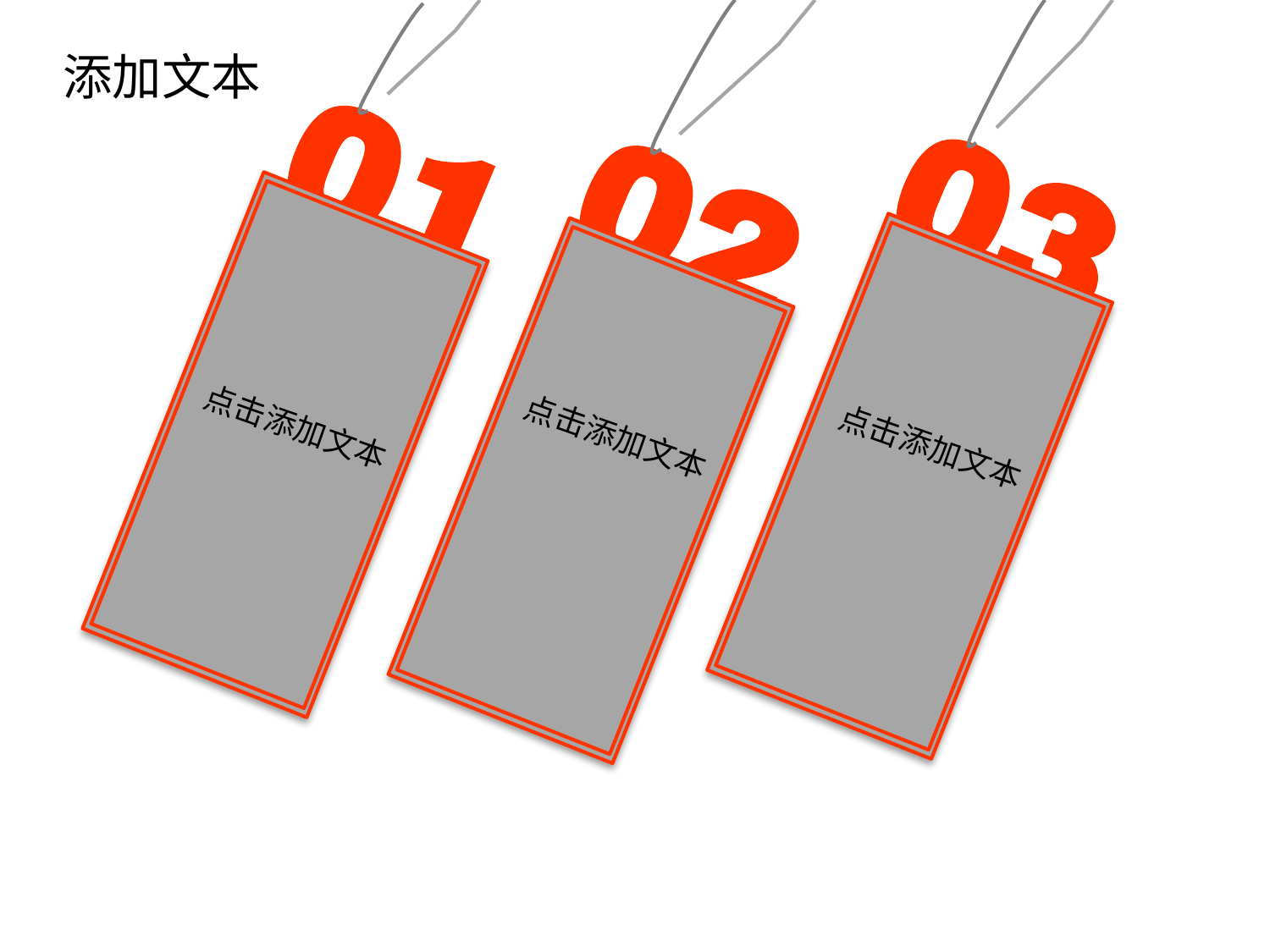

01
添加文本
03
02

点击添加文本
点击添加文本
点击添加文本
点击添加文本
点击添加文本
点击添加文本
点击添加文本